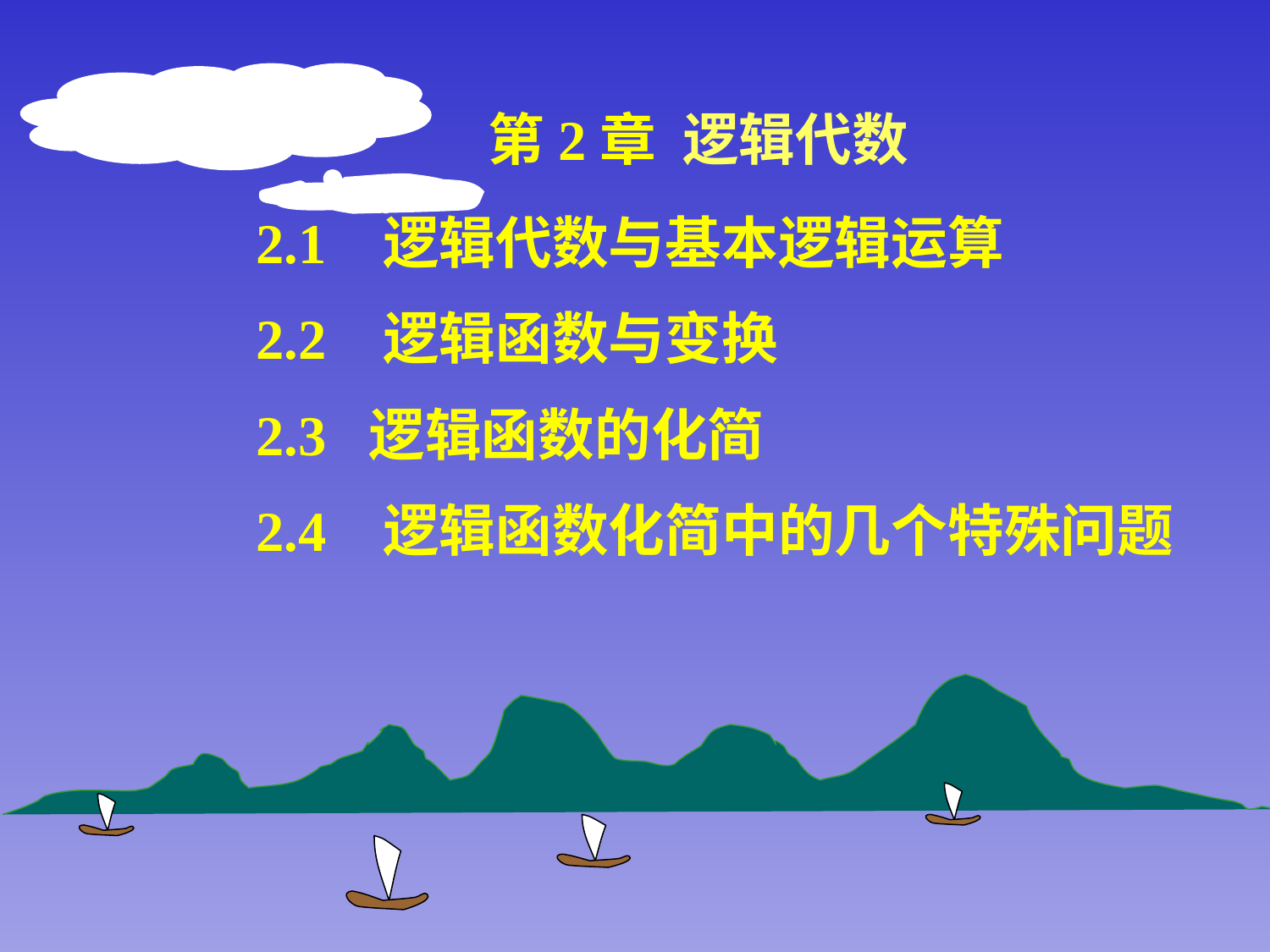

# 第2章  逻辑代数

2.1   逻辑代数与基本逻辑运算
2.2   逻辑函数与变换
2.3  逻辑函数的化简
2.4   逻辑函数化简中的几个特殊问题